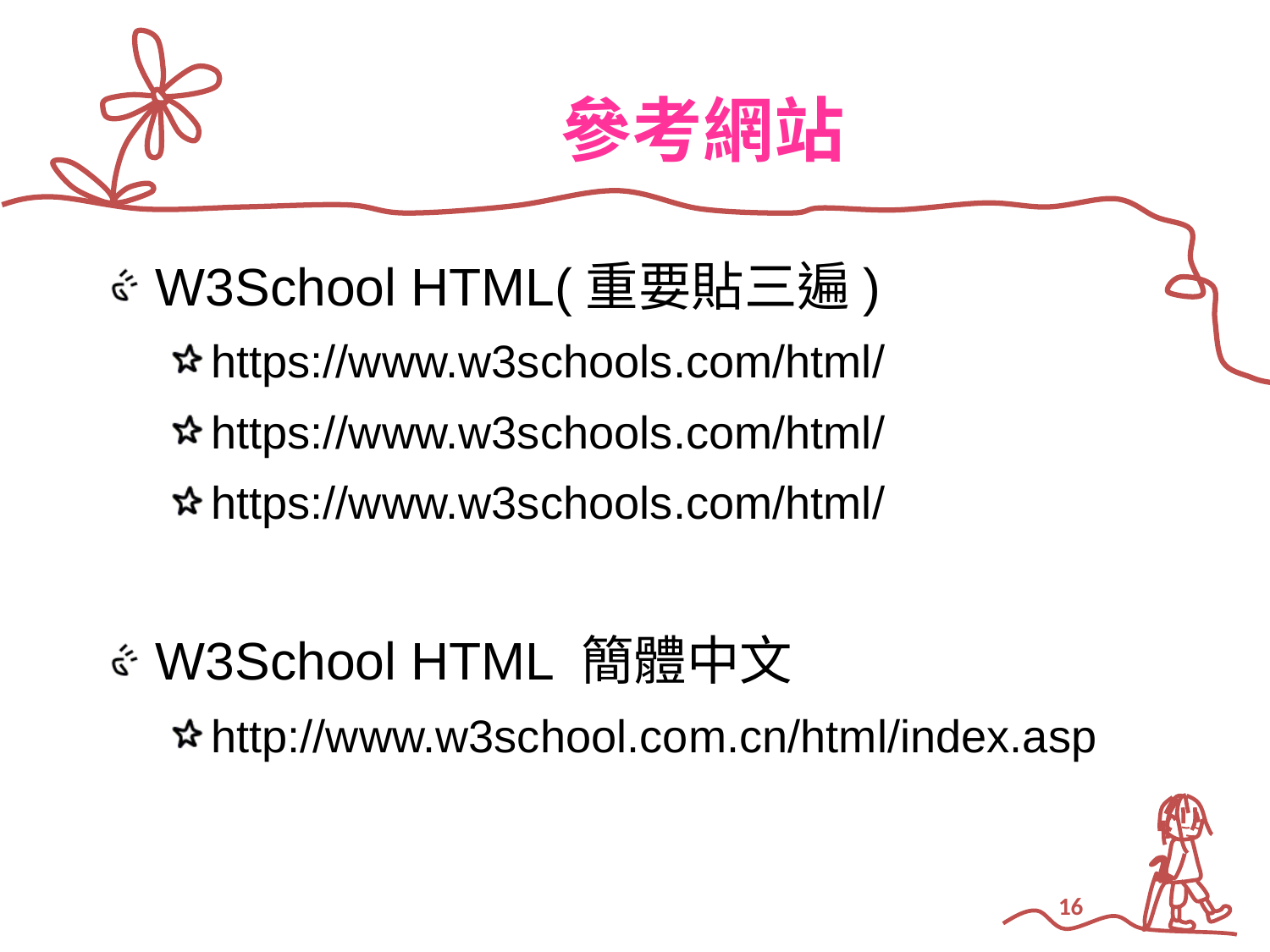

# 參考網站
W3School HTML(重要貼三遍)
https://www.w3schools.com/html/
https://www.w3schools.com/html/
https://www.w3schools.com/html/

W3School HTML 簡體中文
http://www.w3school.com.cn/html/index.asp

16